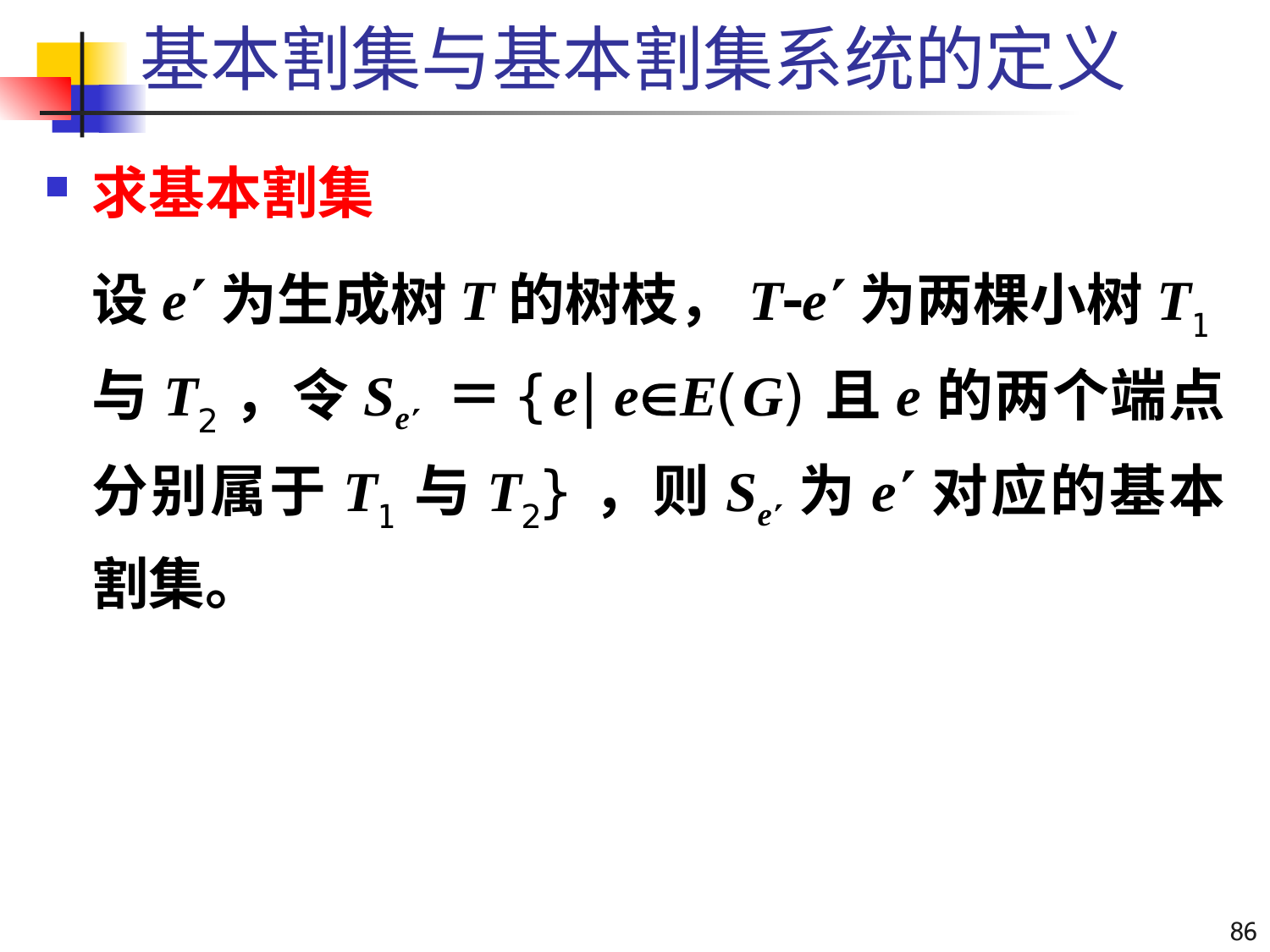

# 基本割集与基本割集系统的定义
求基本割集
	设e′为生成树T的树枝，T−e′为两棵小树T1与T2，令Se′ ＝{e|e∈E(G)且e的两个端点分别属于T1与T2}，则Se′为e′对应的基本割集。

86